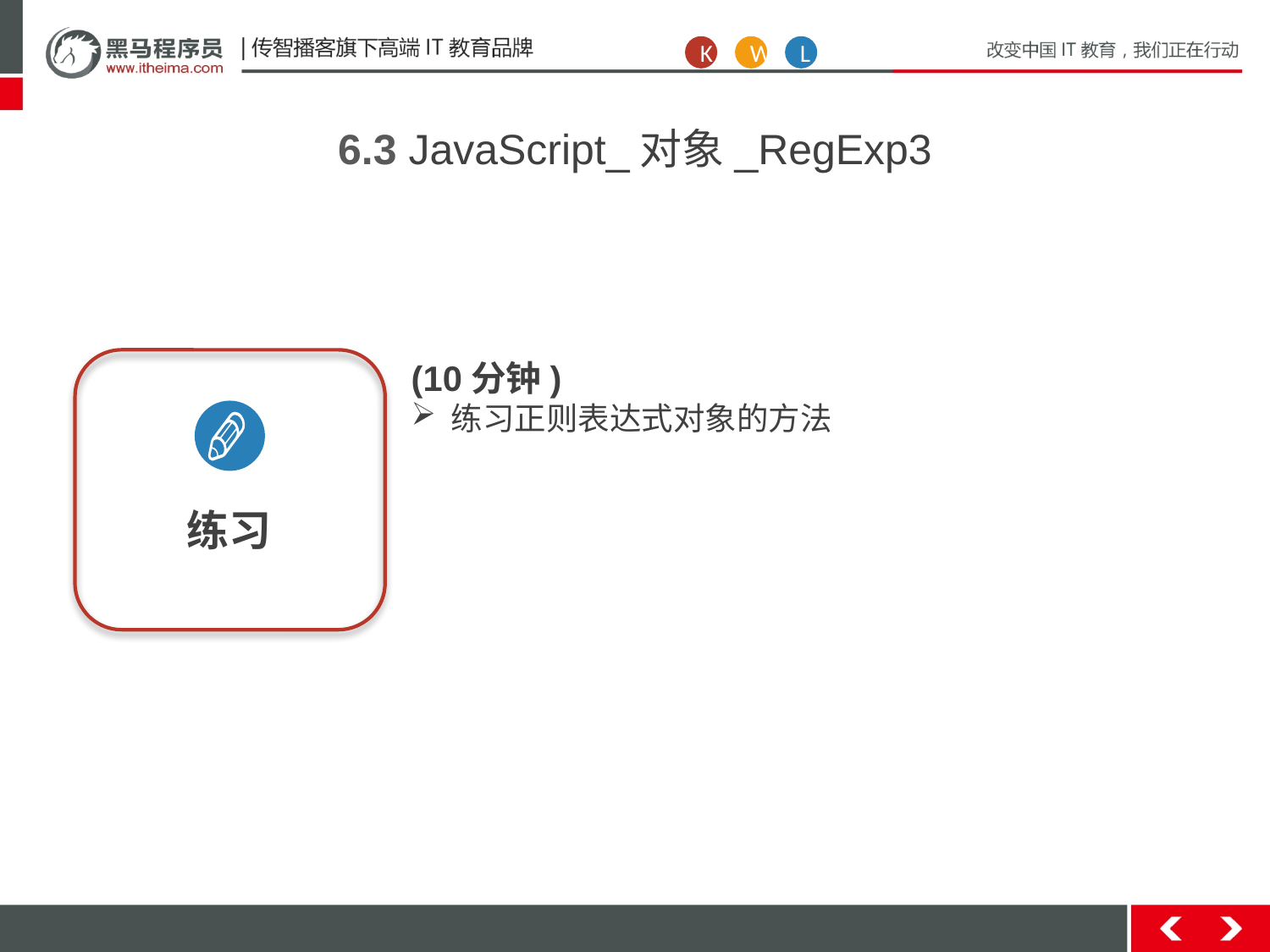

K
W
L
6.3 JavaScript_对象_RegExp3

练习
(10分钟)
练习正则表达式对象的方法